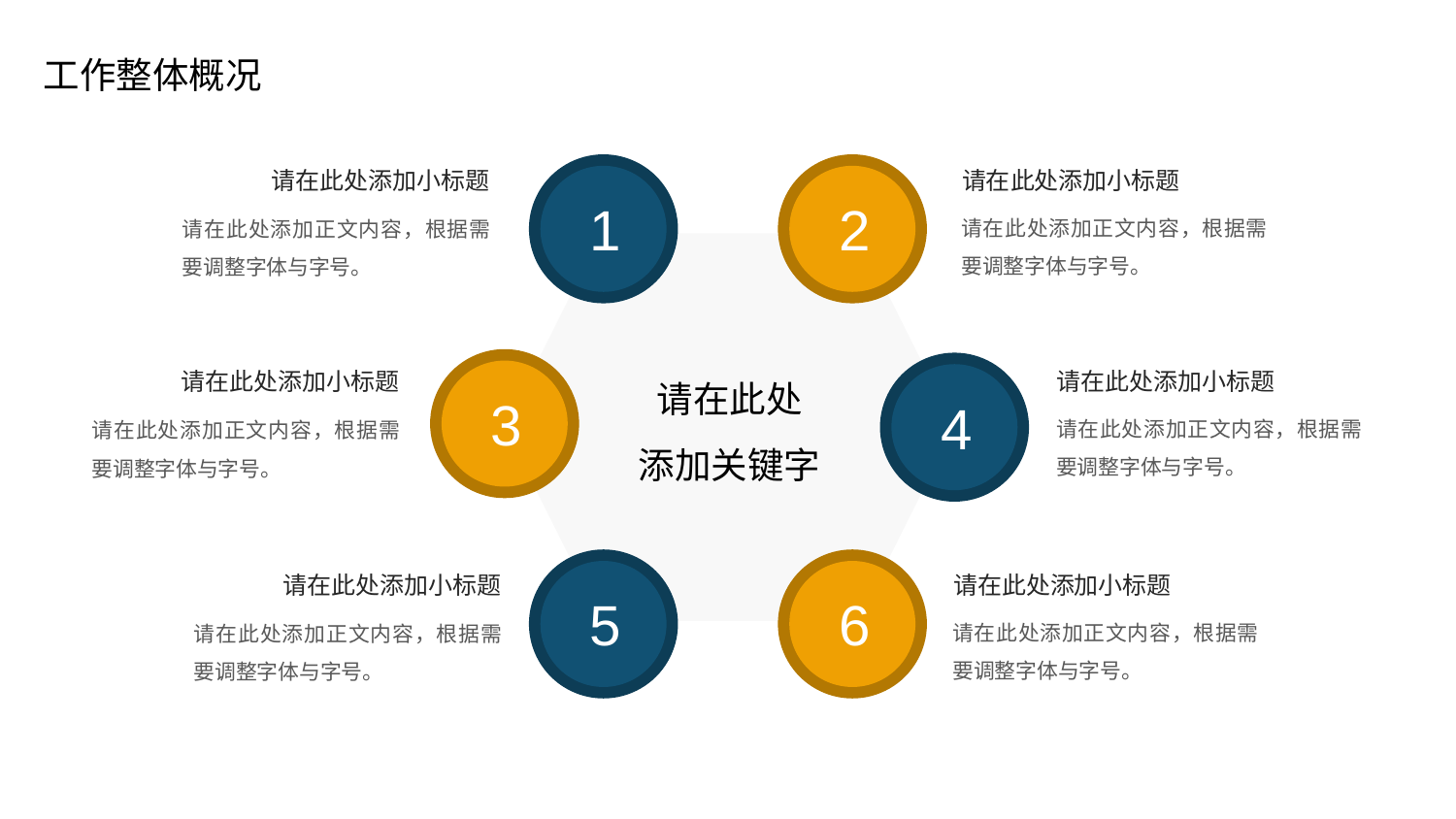

1

2

请在此处
添加关键字

3

4

5

6
请在此处添加小标题
请在此处添加正文内容，根据需要调整字体与字号。
请在此处添加小标题
请在此处添加正文内容，根据需要调整字体与字号。
请在此处添加小标题
请在此处添加正文内容，根据需要调整字体与字号。
请在此处添加小标题
请在此处添加正文内容，根据需要调整字体与字号。
请在此处添加小标题
请在此处添加正文内容，根据需要调整字体与字号。
请在此处添加小标题
请在此处添加正文内容，根据需要调整字体与字号。